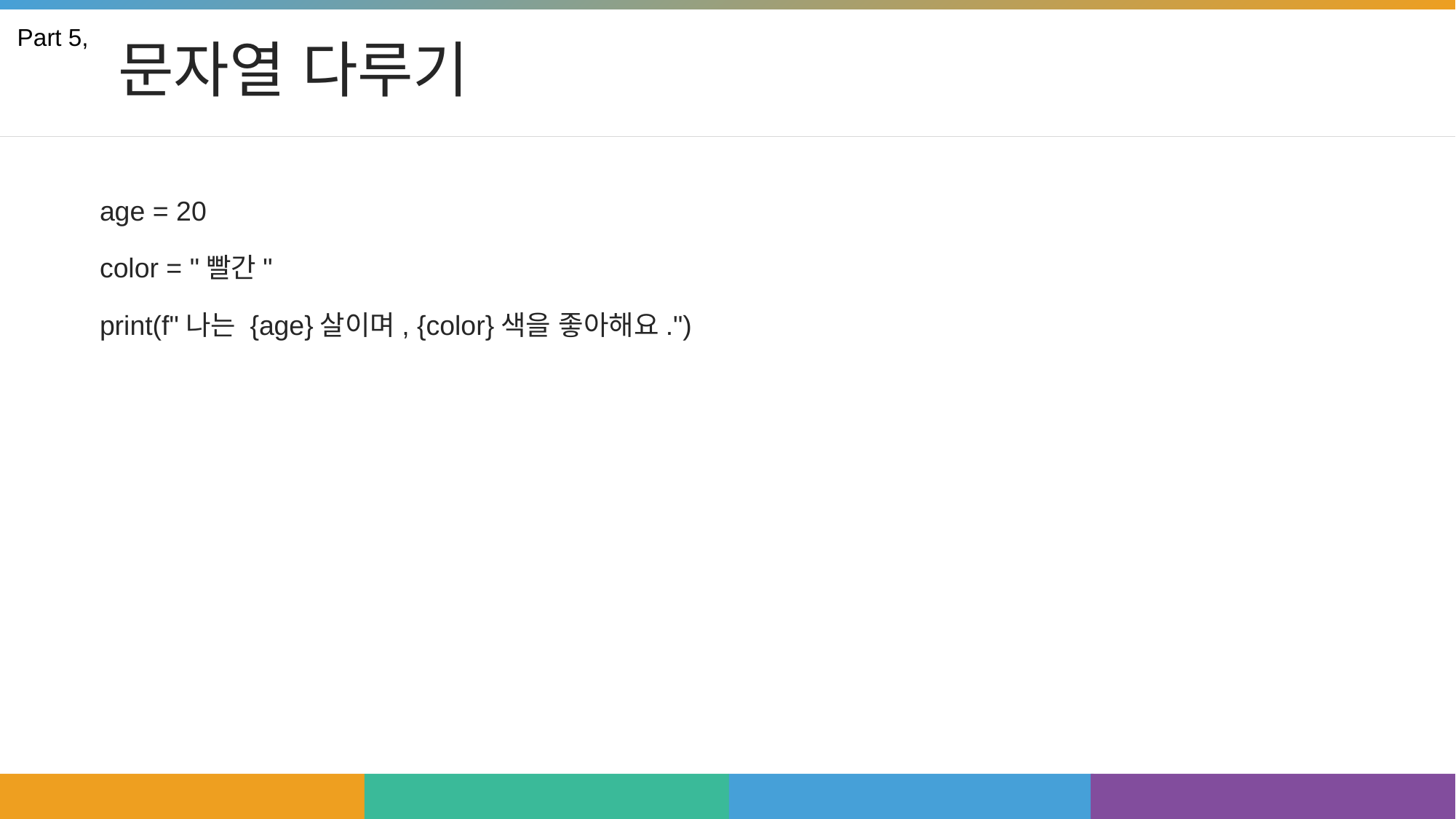

# 문자열 다루기
Part 5,
age = 20
color = "빨간"
print(f"나는 {age}살이며, {color}색을 좋아해요.")